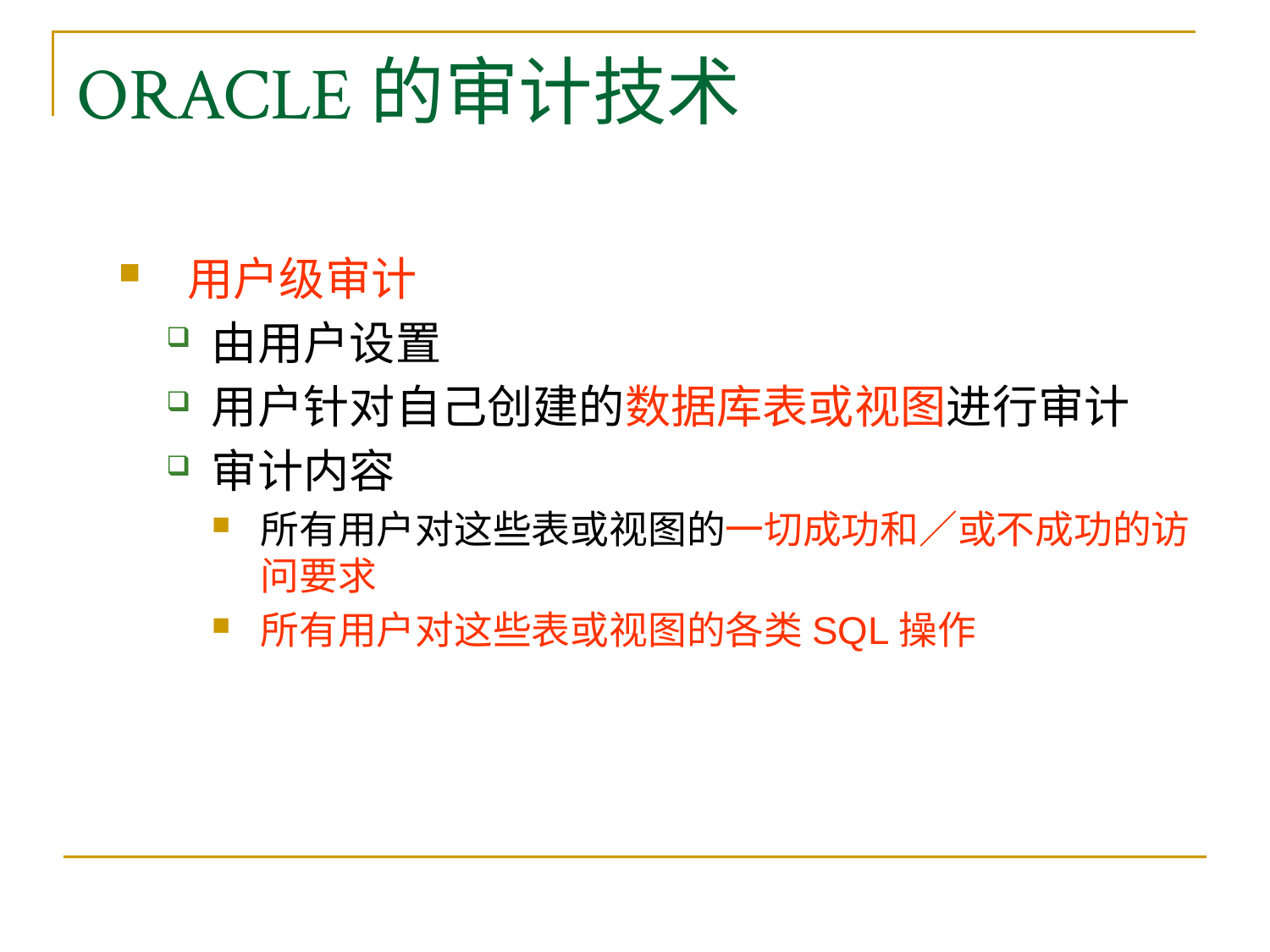

# ORACLE的审计技术
 用户级审计
由用户设置
用户针对自己创建的数据库表或视图进行审计
审计内容
所有用户对这些表或视图的一切成功和／或不成功的访问要求
所有用户对这些表或视图的各类SQL操作